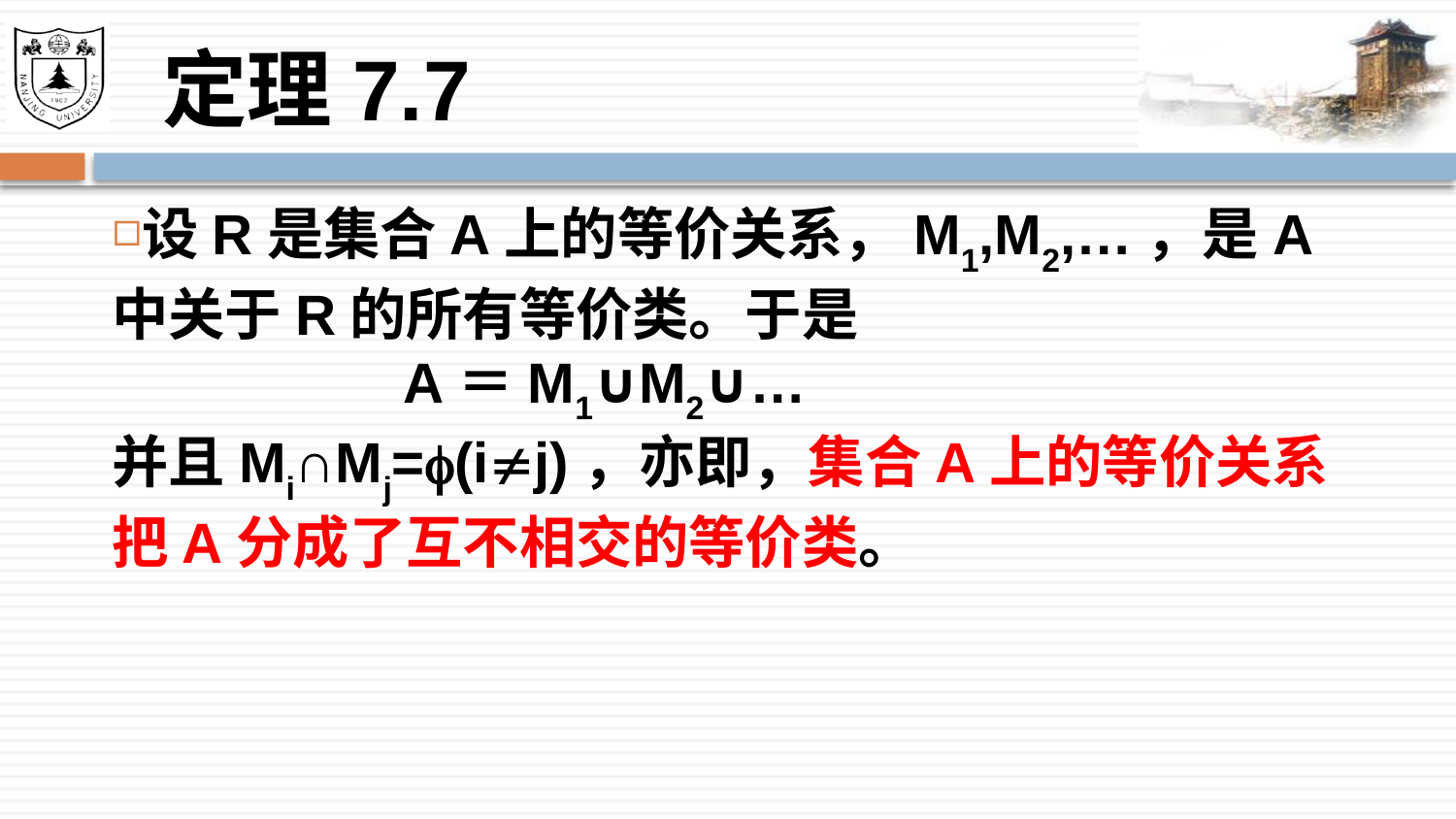

# 定理7.7
设R是集合A上的等价关系，M1,M2,…，是A中关于R的所有等价类。于是
		A＝M1∪M2∪…
并且Mi∩Mj=φ(i≠j)，亦即，集合A上的等价关系把A分成了互不相交的等价类。